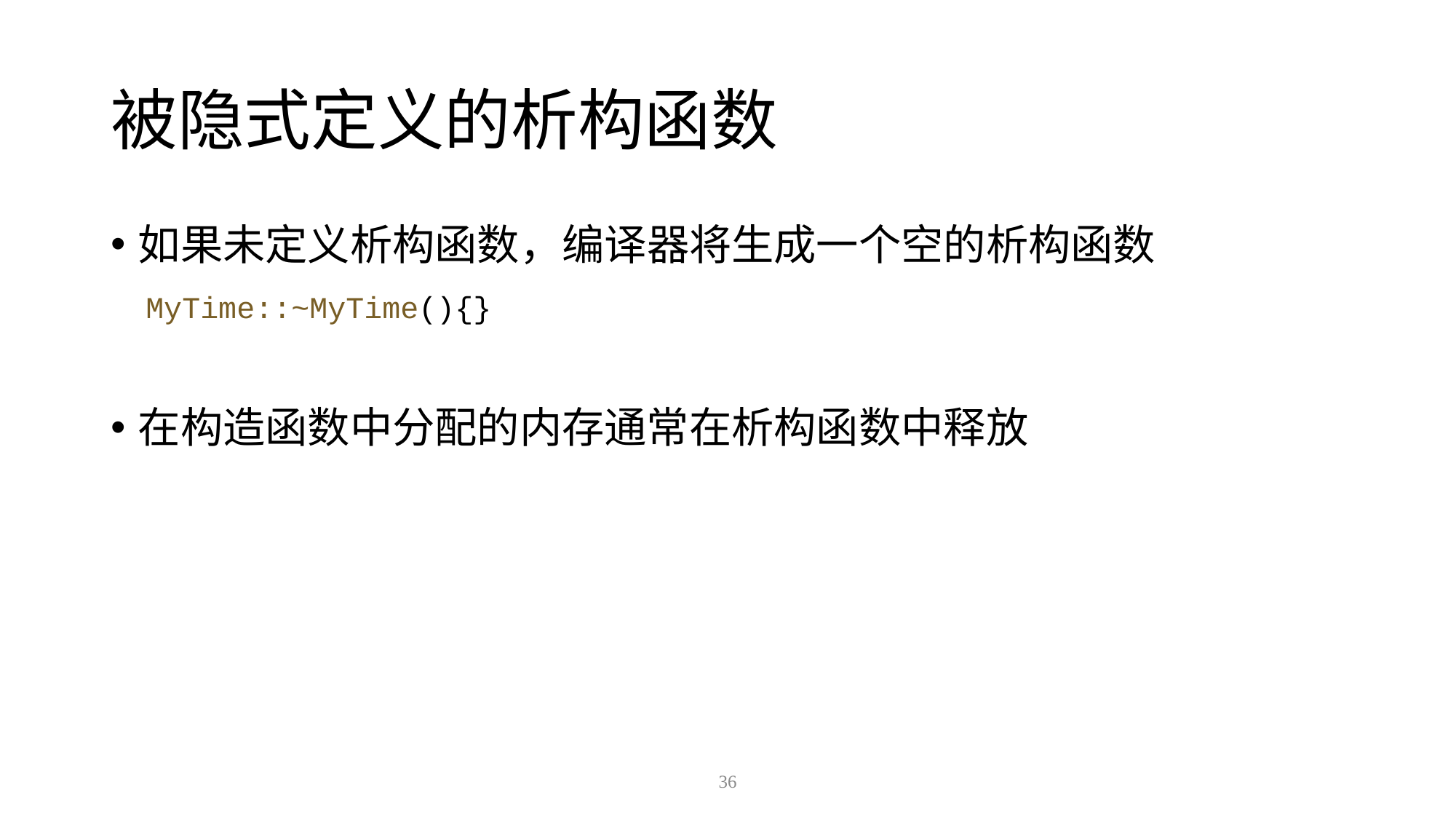

# 被隐式定义的析构函数
如果未定义析构函数，编译器将生成一个空的析构函数

在构造函数中分配的内存通常在析构函数中释放

MyTime::~MyTime(){}
36